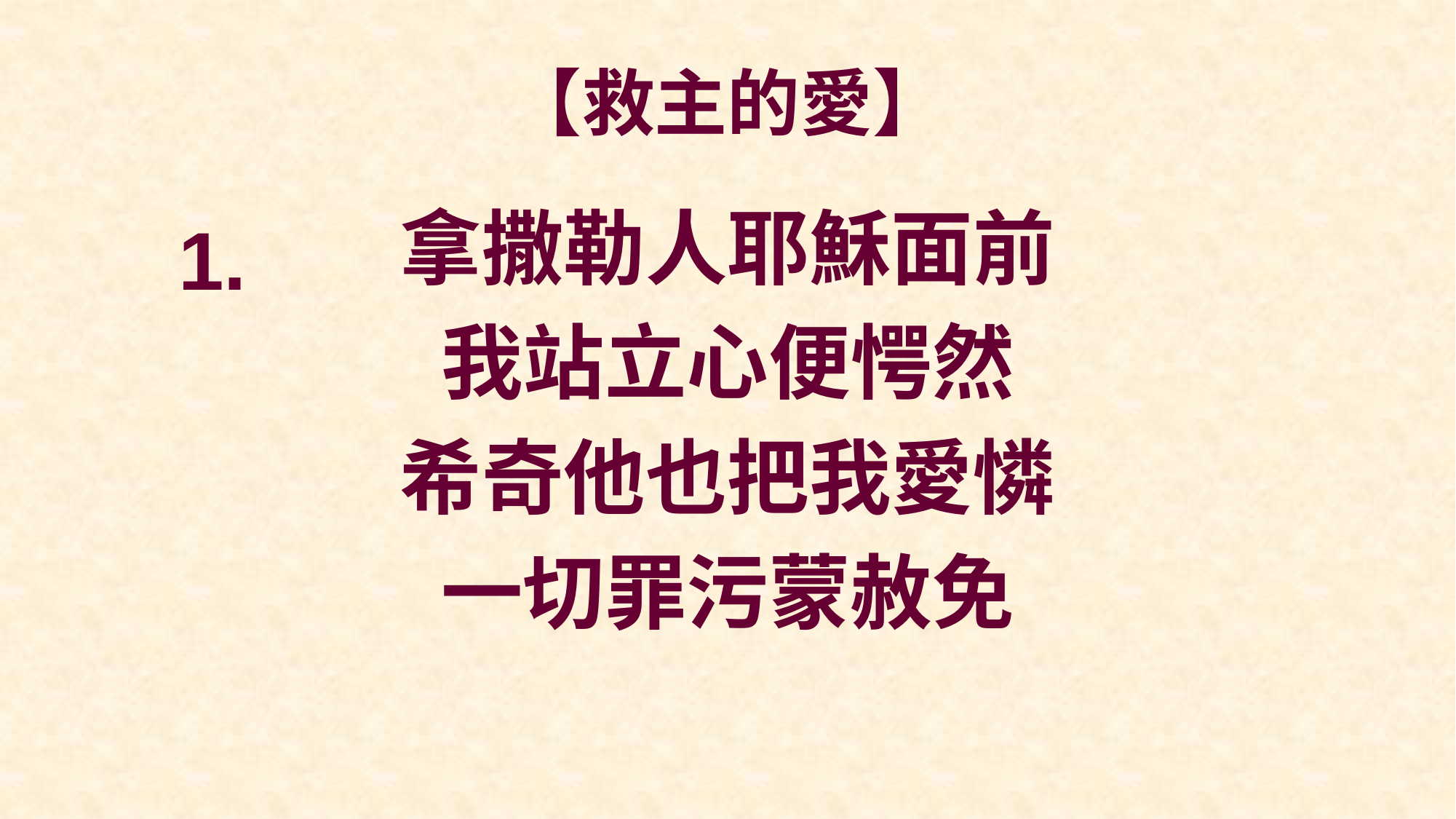

# 【救主的愛】
拿撒勒人耶穌面前
我站立心便愕然
希奇他也把我愛憐
一切罪污蒙赦免
1.